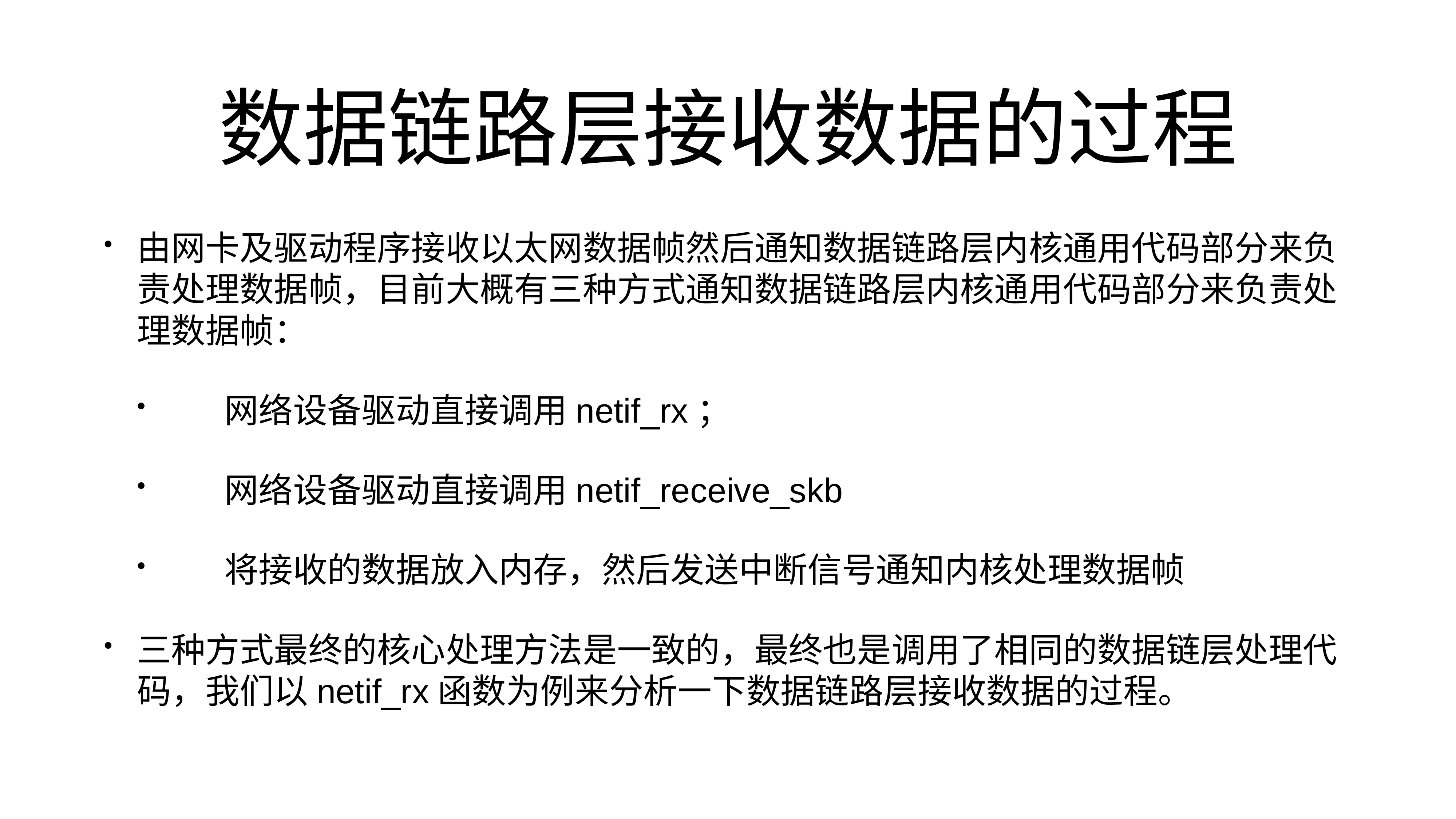

# 数据链路层接收数据的过程
由网卡及驱动程序接收以太网数据帧然后通知数据链路层内核通用代码部分来负责处理数据帧，目前大概有三种方式通知数据链路层内核通用代码部分来负责处理数据帧：
	网络设备驱动直接调用netif_rx；
	网络设备驱动直接调用netif_receive_skb
	将接收的数据放入内存，然后发送中断信号通知内核处理数据帧
三种方式最终的核心处理方法是一致的，最终也是调用了相同的数据链层处理代码，我们以netif_rx函数为例来分析一下数据链路层接收数据的过程。